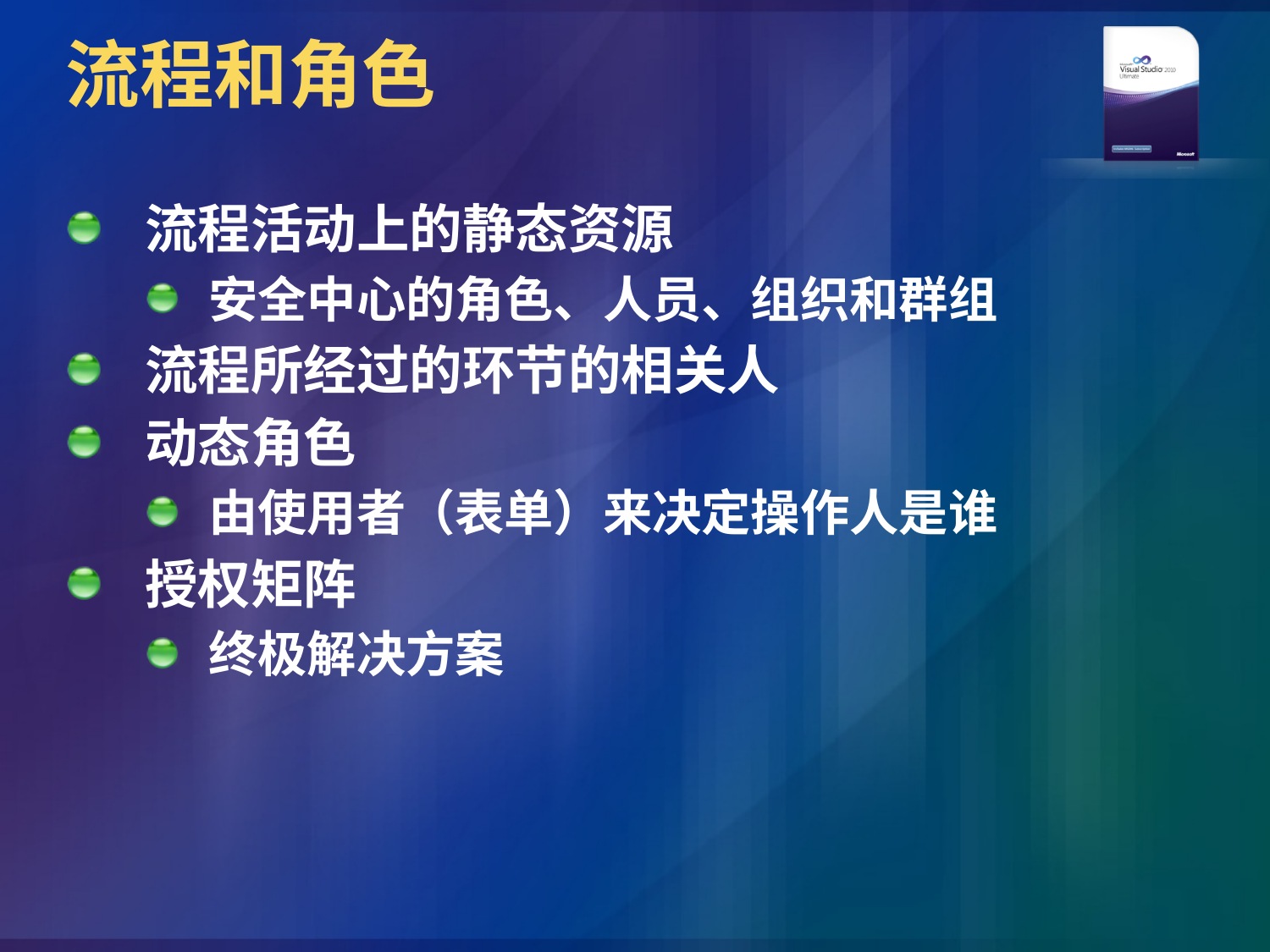

# 流程和角色
流程活动上的静态资源
安全中心的角色、人员、组织和群组
流程所经过的环节的相关人
动态角色
由使用者（表单）来决定操作人是谁
授权矩阵
终极解决方案